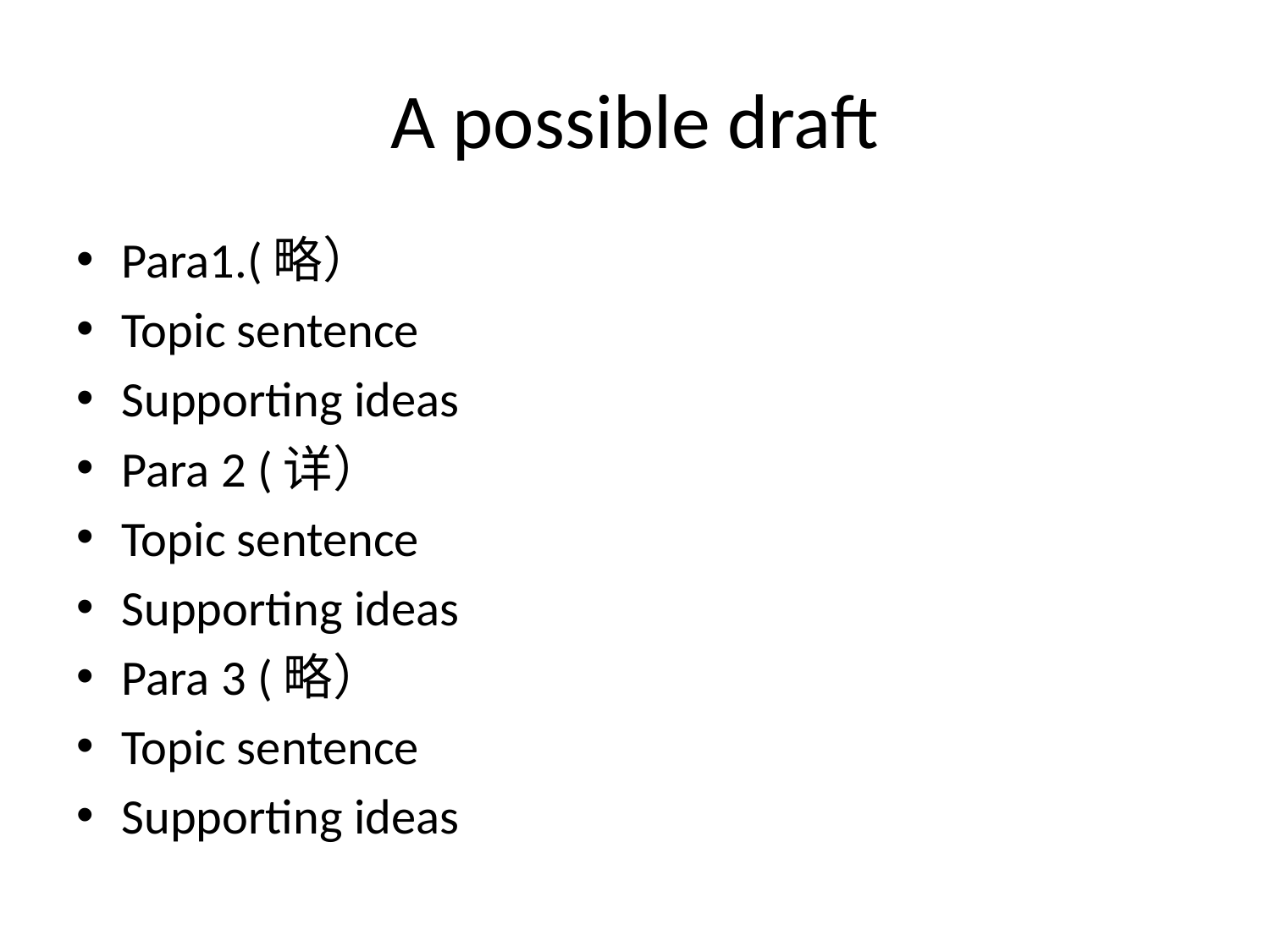

# A possible draft
Para1.(略）
Topic sentence
Supporting ideas
Para 2 (详）
Topic sentence
Supporting ideas
Para 3 (略）
Topic sentence
Supporting ideas